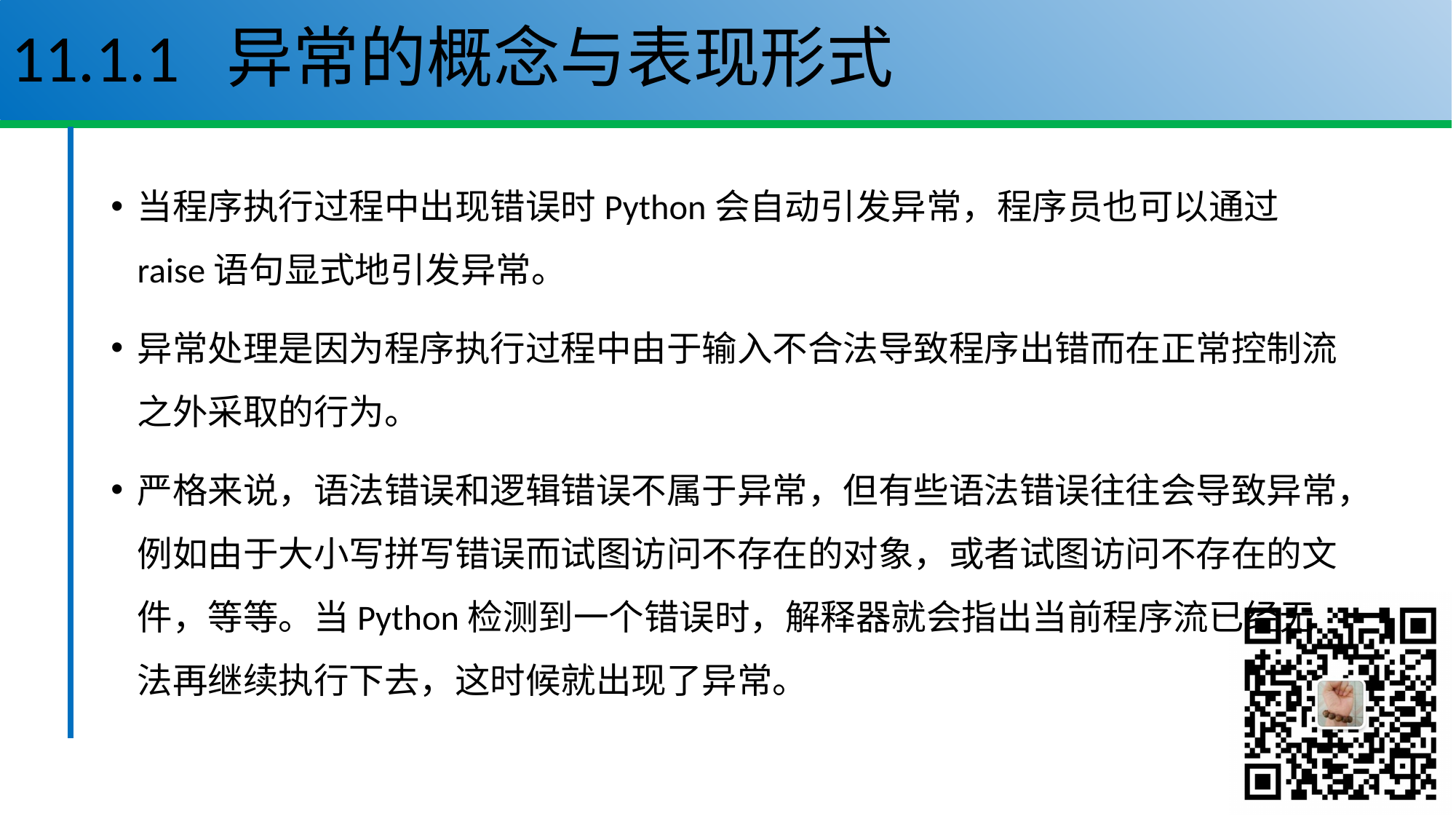

# 11.1.1  异常的概念与表现形式
当程序执行过程中出现错误时Python会自动引发异常，程序员也可以通过raise语句显式地引发异常。
异常处理是因为程序执行过程中由于输入不合法导致程序出错而在正常控制流之外采取的行为。
严格来说，语法错误和逻辑错误不属于异常，但有些语法错误往往会导致异常，例如由于大小写拼写错误而试图访问不存在的对象，或者试图访问不存在的文件，等等。当Python检测到一个错误时，解释器就会指出当前程序流已经无法再继续执行下去，这时候就出现了异常。